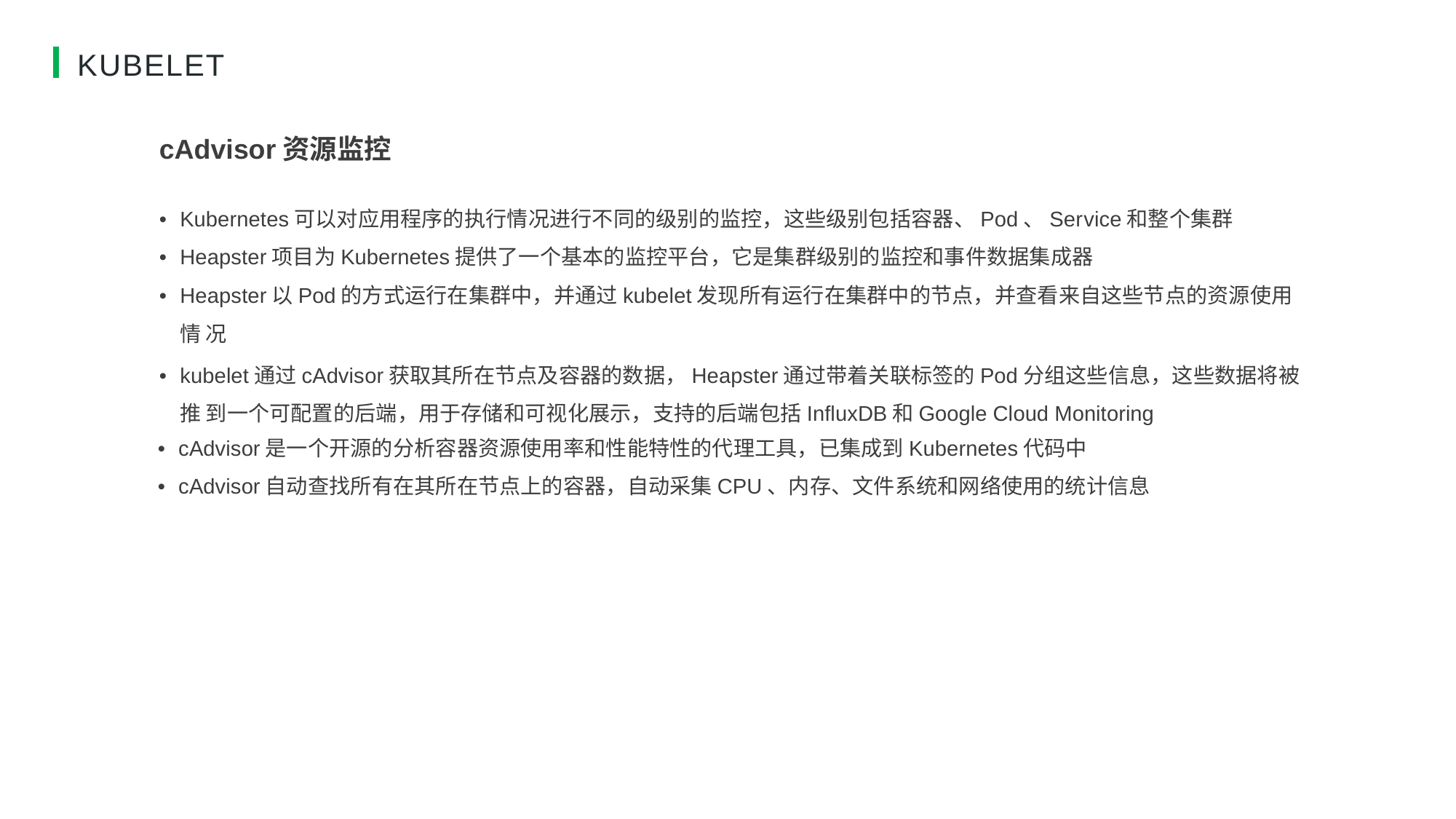

# KUBELET

cAdvisor资源监控

•  Kubernetes可以对应用程序的执行情况进行不同的级别的监控，这些级别包括容器、Pod、Service和整个集群
•  Heapster项目为Kubernetes提供了一个基本的监控平台，它是集群级别的监控和事件数据集成器
•  Heapster以Pod的方式运行在集群中，并通过kubelet发现所有运行在集群中的节点，并查看来自这些节点的资源使用情 况
•  kubelet通过cAdvisor获取其所在节点及容器的数据，Heapster通过带着关联标签的Pod分组这些信息，这些数据将被推 到一个可配置的后端，用于存储和可视化展示，支持的后端包括InfluxDB和Google Cloud Monitoring
•  cAdvisor是一个开源的分析容器资源使用率和性能特性的代理工具，已集成到Kubernetes代码中
•  cAdvisor自动查找所有在其所在节点上的容器，自动采集CPU、内存、文件系统和网络使用的统计信息